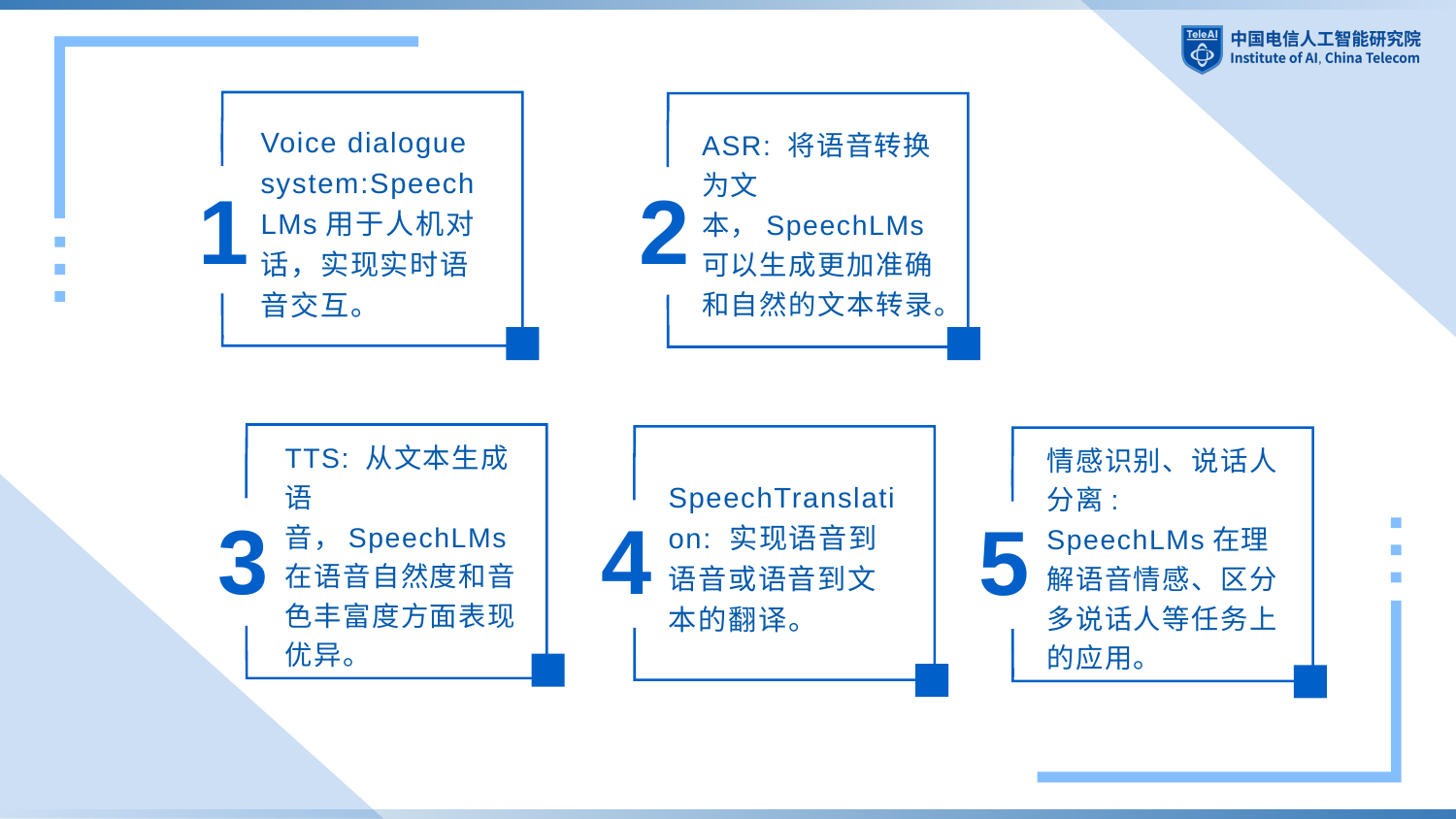

ASR: 将语音转换为文本，SpeechLMs可以生成更加准确和自然的文本转录。
Voice dialogue system:SpeechLMs用于人机对话，实现实时语音交互。
1
2

TTS: 从文本生成语音，SpeechLMs在语音自然度和音色丰富度方面表现优异。

SpeechTranslation: 实现语音到语音或语音到文本的翻译。
4

情感识别、说话人分离: SpeechLMs在理解语音情感、区分多说话人等任务上的应用。
5

3